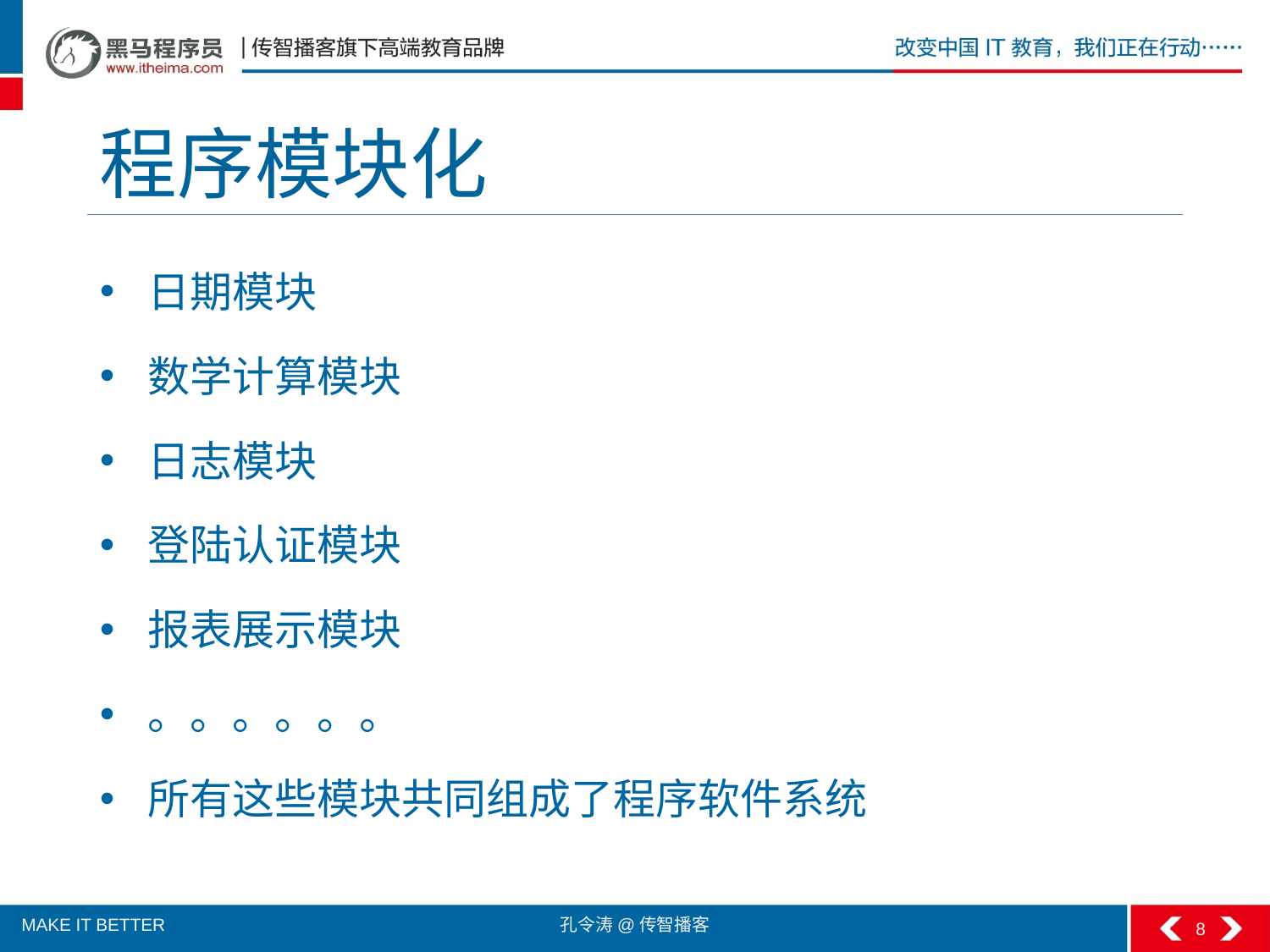

# 程序模块化
日期模块
数学计算模块
日志模块
登陆认证模块
报表展示模块
。。。。。。
所有这些模块共同组成了程序软件系统
8
孔令涛@传智播客
MAKE IT BETTER